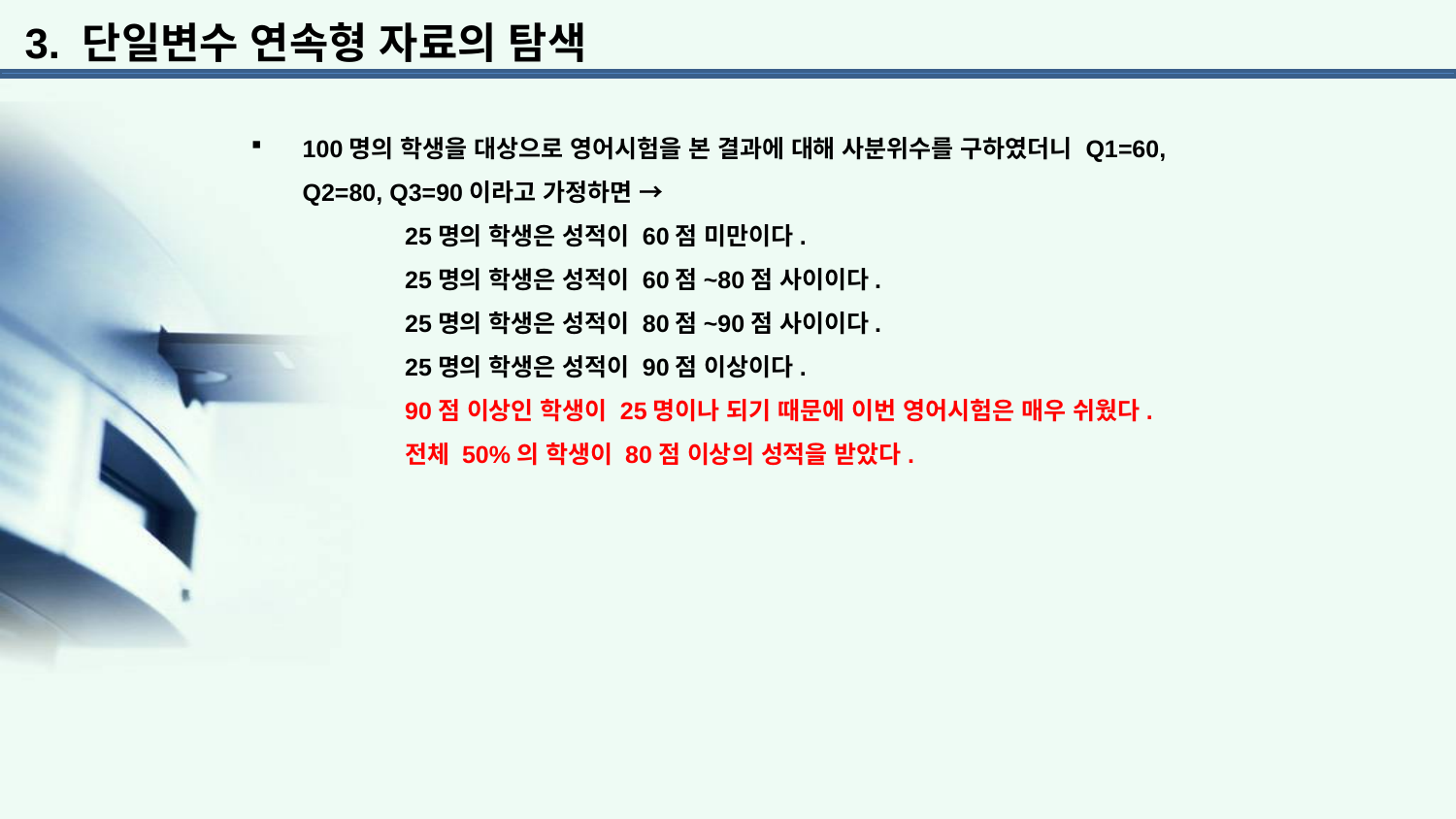

3. 단일변수 연속형 자료의 탐색

100명의 학생을 대상으로 영어시험을 본 결과에 대해 사분위수를 구하였더니 Q1=60, Q2=80, Q3=90이라고 가정하면 →
25명의 학생은 성적이 60점 미만이다.
25명의 학생은 성적이 60점~80점 사이이다.
25명의 학생은 성적이 80점~90점 사이이다.
25명의 학생은 성적이 90점 이상이다.
90점 이상인 학생이 25명이나 되기 때문에 이번 영어시험은 매우 쉬웠다.
전체 50%의 학생이 80점 이상의 성적을 받았다.